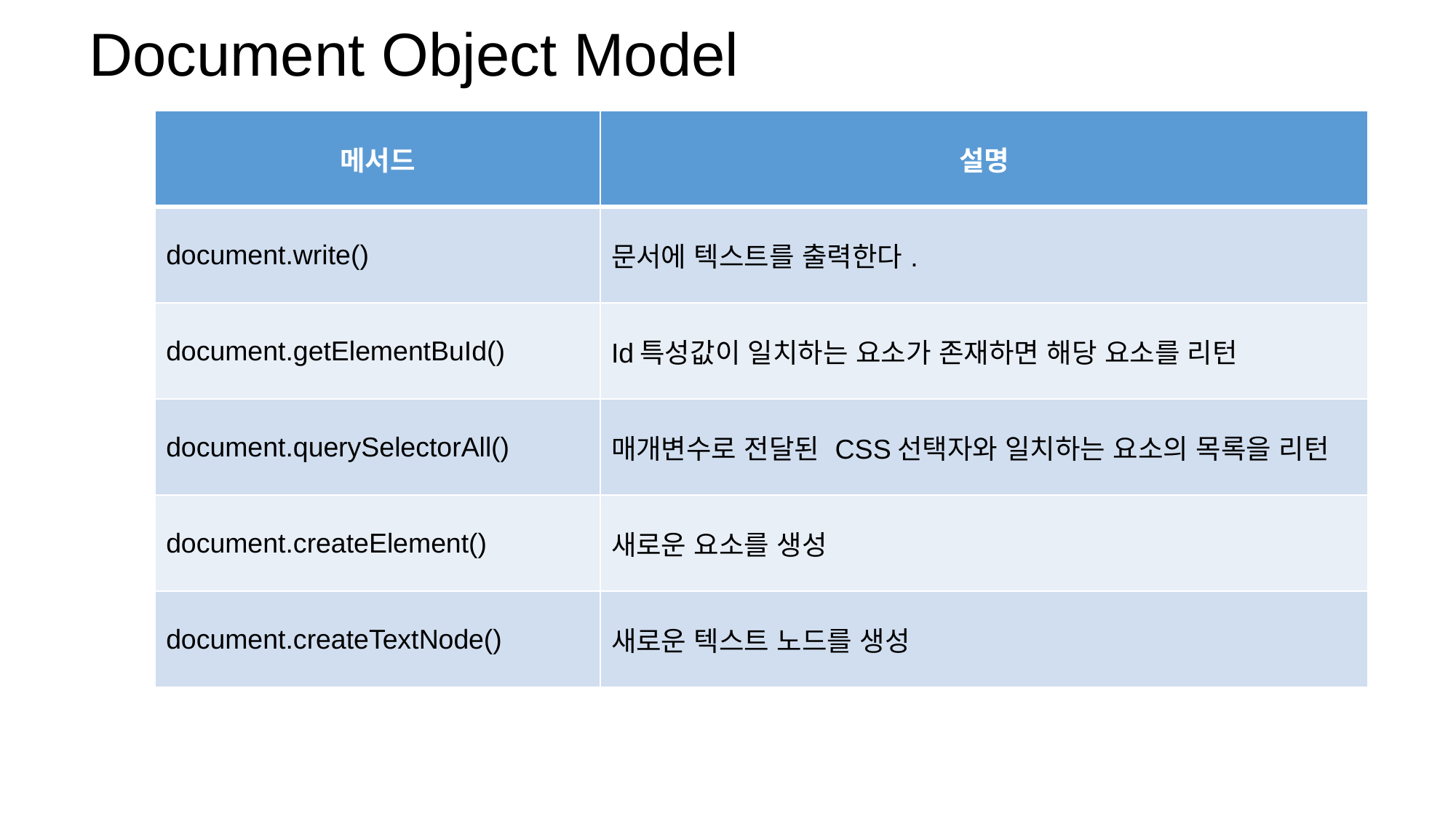

Document Object Model
| 메서드 | 설명 |
| --- | --- |
| document.write() | 문서에 텍스트를 출력한다. |
| document.getElementBuId() | Id특성값이 일치하는 요소가 존재하면 해당 요소를 리턴 |
| document.querySelectorAll() | 매개변수로 전달된 CSS선택자와 일치하는 요소의 목록을 리턴 |
| document.createElement() | 새로운 요소를 생성 |
| document.createTextNode() | 새로운 텍스트 노드를 생성 |